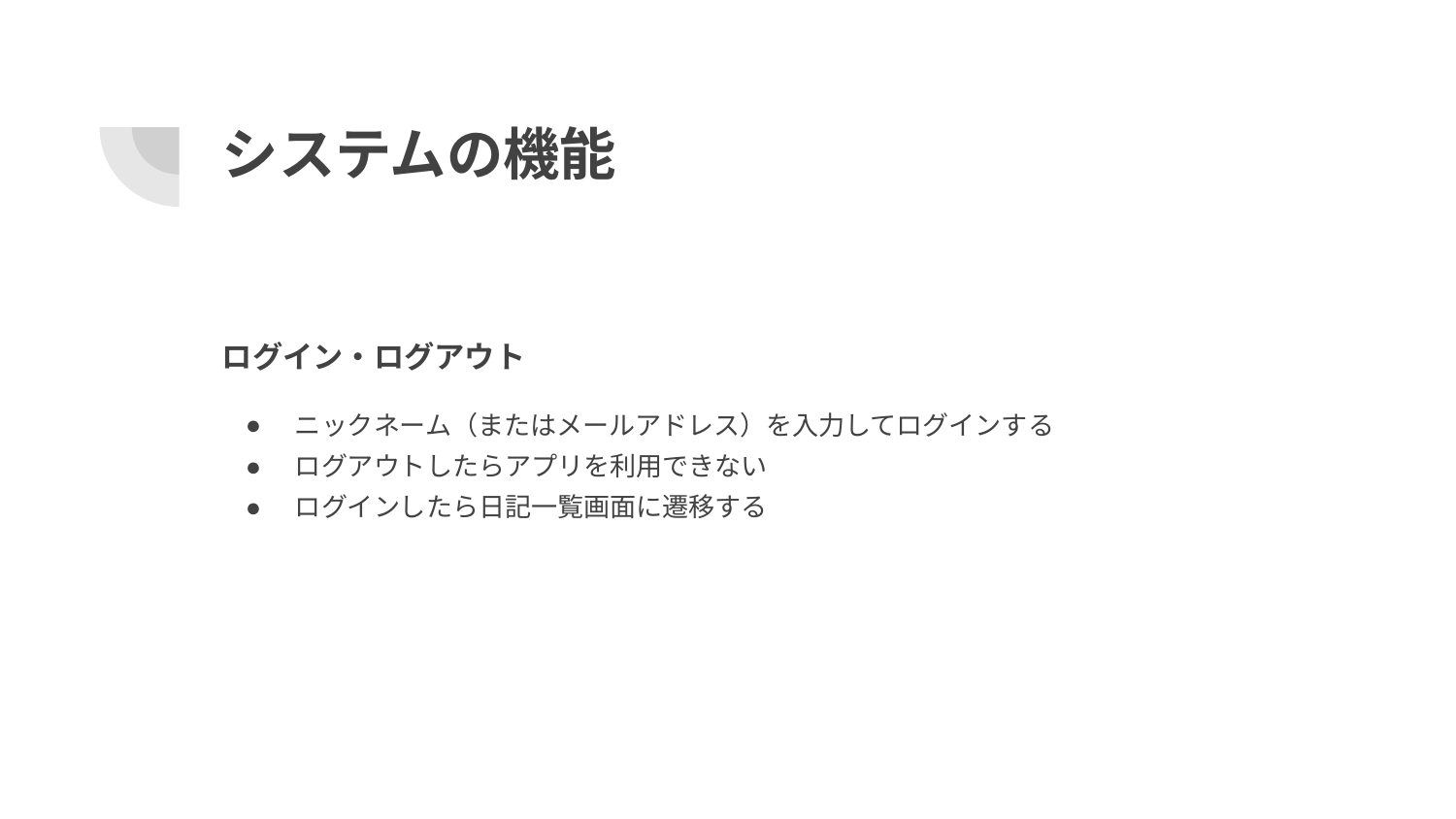

# システムの機能
ログイン・ログアウト
ニックネーム（またはメールアドレス）を入力してログインする
ログアウトしたらアプリを利用できない
ログインしたら日記一覧画面に遷移する